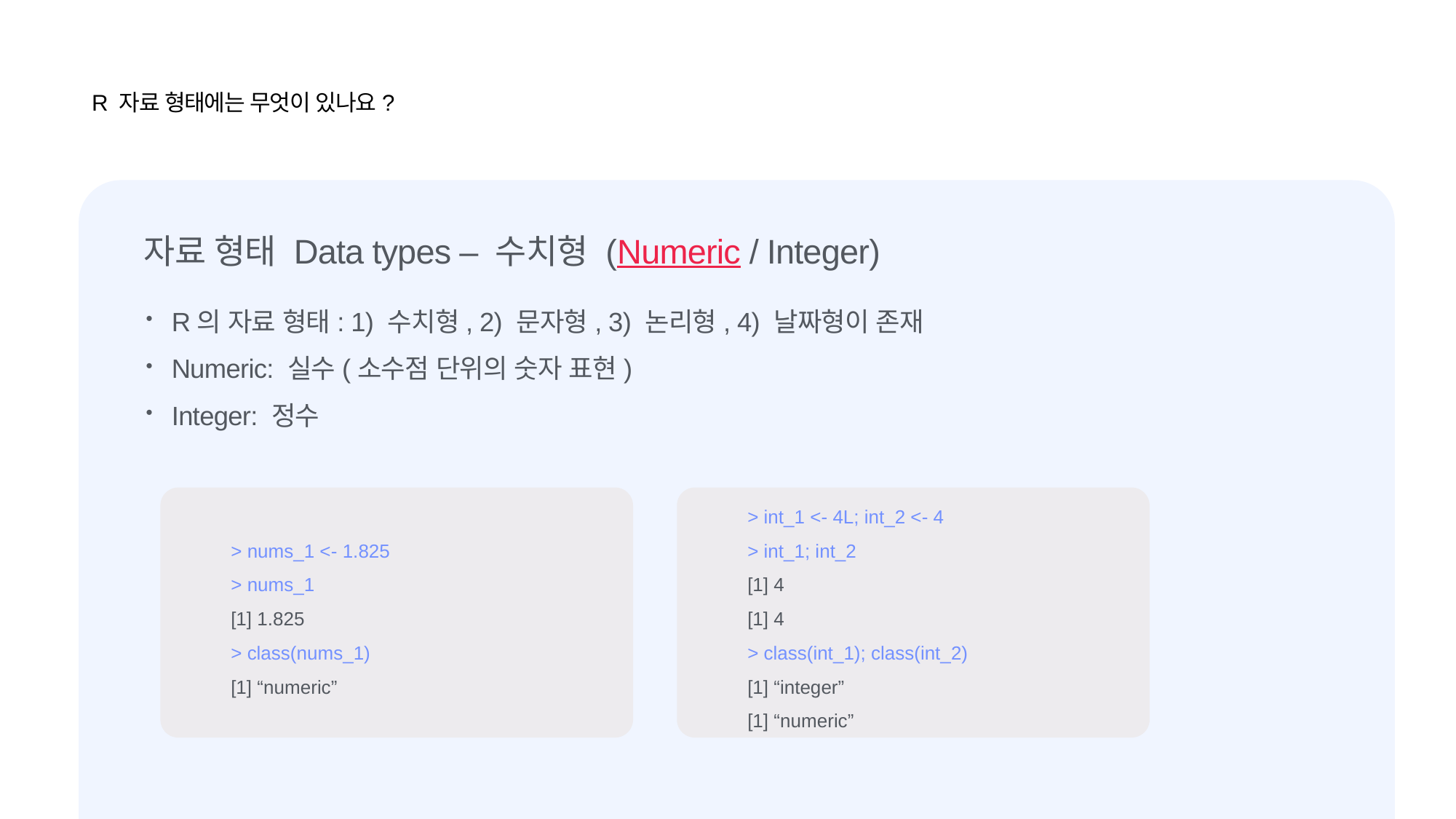

R 자료 형태에는 무엇이 있나요?

자료 형태 Data types – 수치형 (Numeric / Integer)
R의 자료 형태: 1) 수치형, 2) 문자형, 3) 논리형, 4) 날짜형이 존재
Numeric: 실수(소수점 단위의 숫자 표현)
Integer: 정수
> nums_1 <- 1.825
> nums_1
[1] 1.825
> class(nums_1)
[1] “numeric”
> int_1 <- 4L; int_2 <- 4
> int_1; int_2
[1] 4
[1] 4
> class(int_1); class(int_2)
[1] “integer”
[1] “numeric”
23